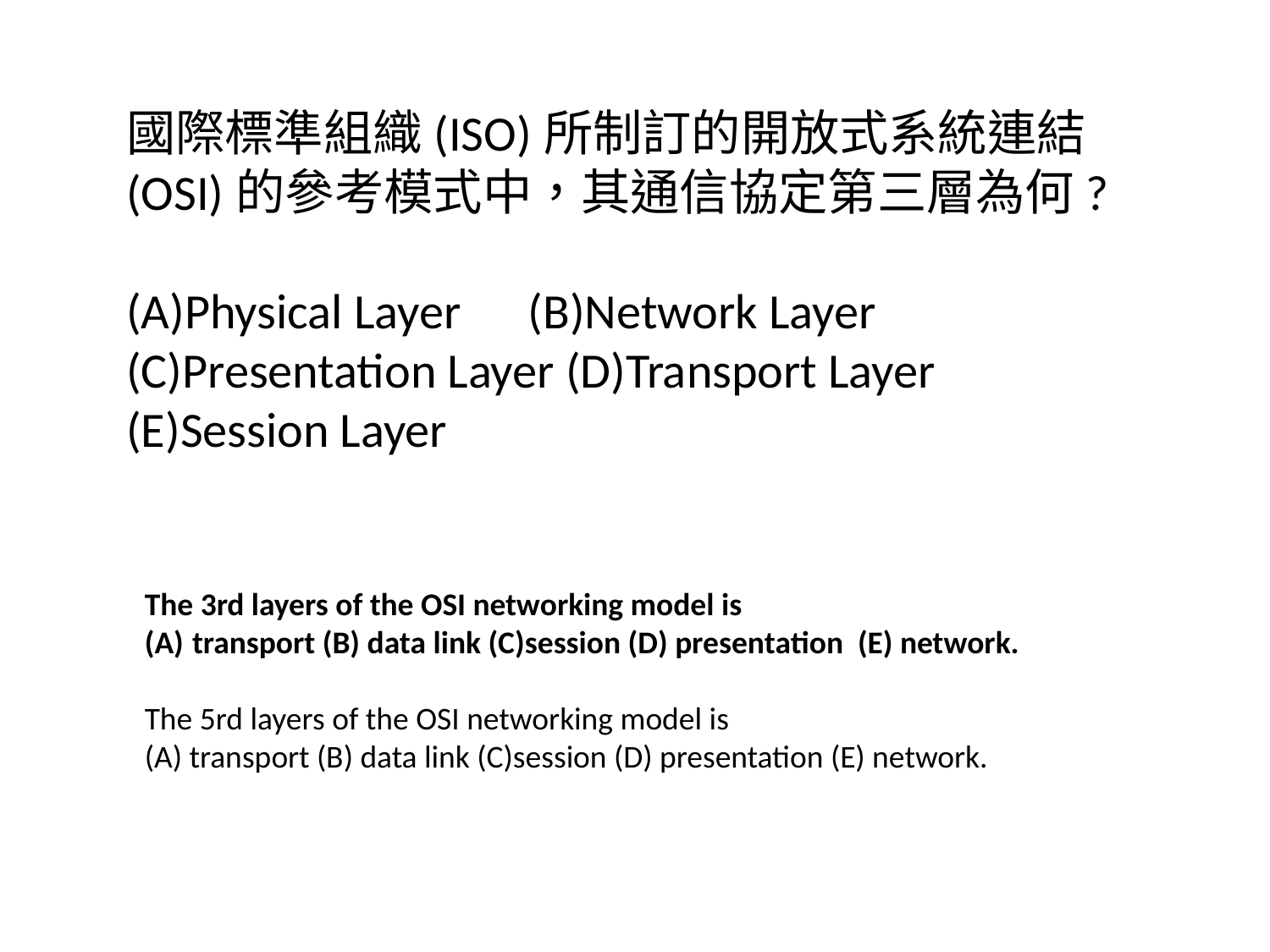

國際標準組織(ISO)所制訂的開放式系統連結(OSI)的參考模式中，其通信協定第三層為何?

(A)Physical Layer      (B)Network Layer     (C)Presentation Layer (D)Transport Layer     (E)Session Layer
The 3rd layers of the OSI networking model is
transport (B) data link (C)session (D) presentation  (E) network.

The 5rd layers of the OSI networking model is
(A) transport (B) data link (C)session (D) presentation (E) network.